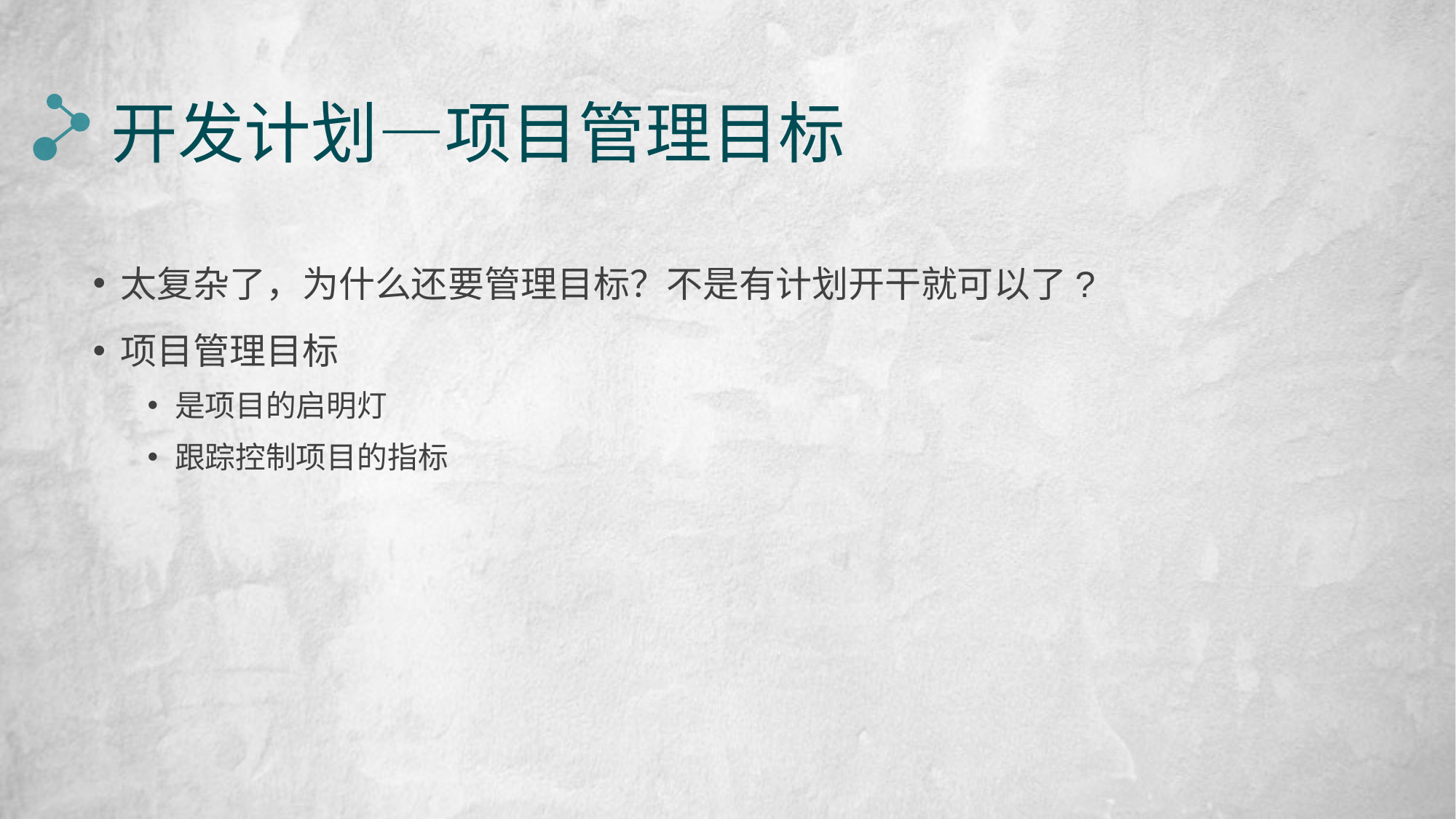

# 开发计划—项目管理目标
太复杂了，为什么还要管理目标？不是有计划开干就可以了?
项目管理目标
是项目的启明灯
跟踪控制项目的指标